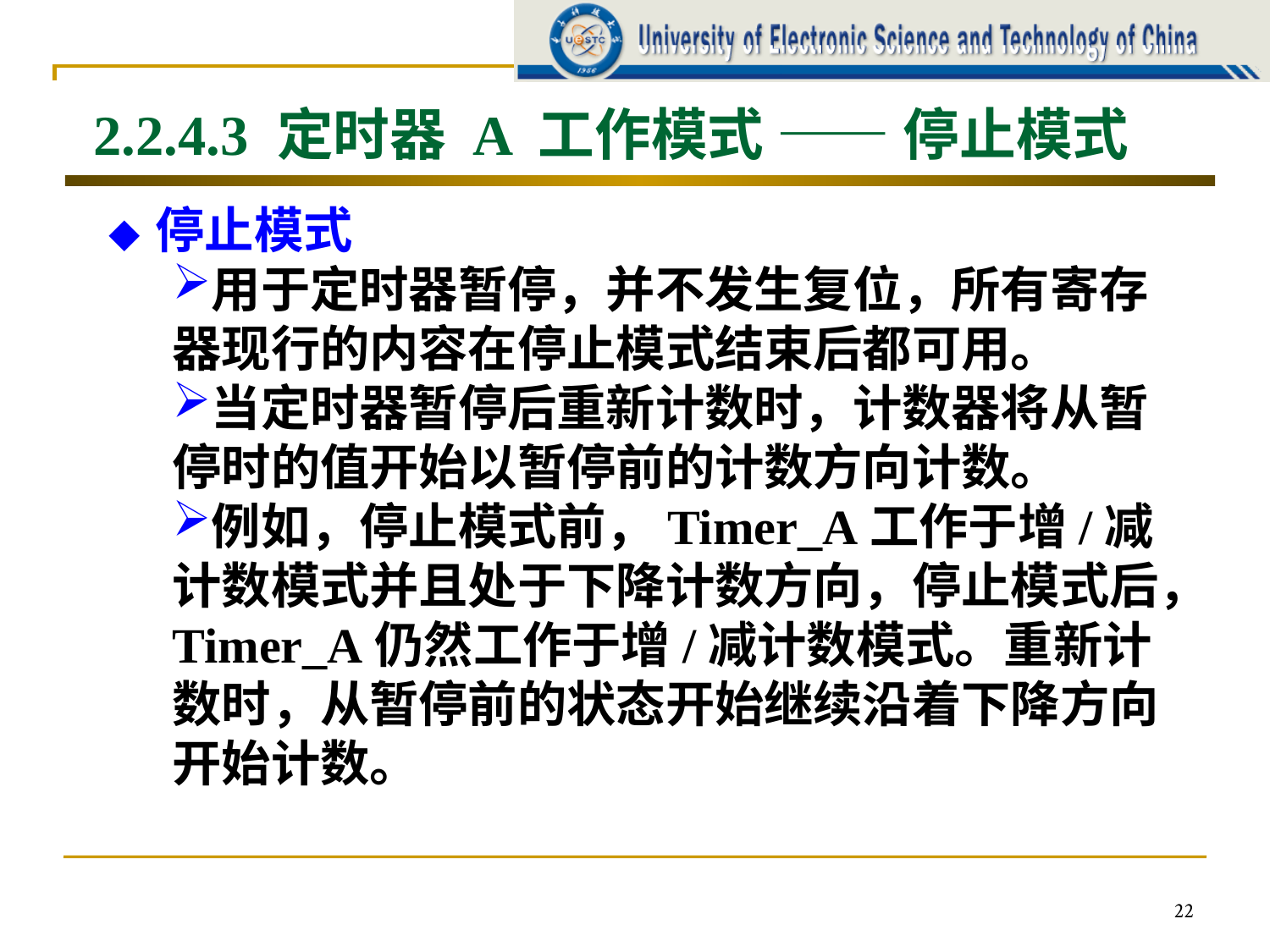

2.2.4.3 定时器 A 工作模式 —— 停止模式
◆ 停止模式
用于定时器暂停，并不发生复位，所有寄存器现行的内容在停止模式结束后都可用。
当定时器暂停后重新计数时，计数器将从暂停时的值开始以暂停前的计数方向计数。
例如，停止模式前，Timer_A工作于增/减计数模式并且处于下降计数方向，停止模式后，Timer_A仍然工作于增/减计数模式。重新计数时，从暂停前的状态开始继续沿着下降方向开始计数。
22